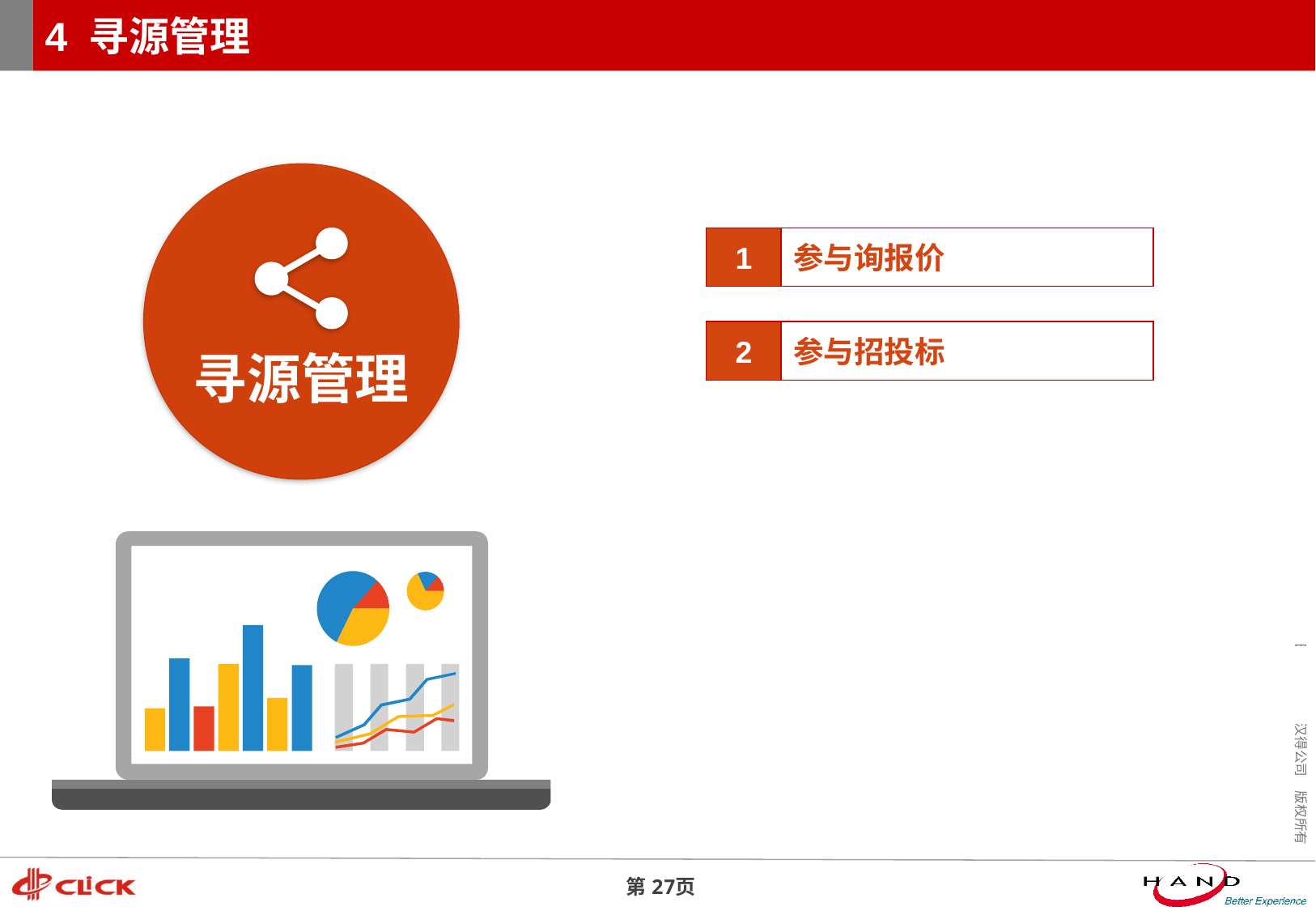

# 4 寻源管理

寻源管理

1
参与询报价
2
参与招投标